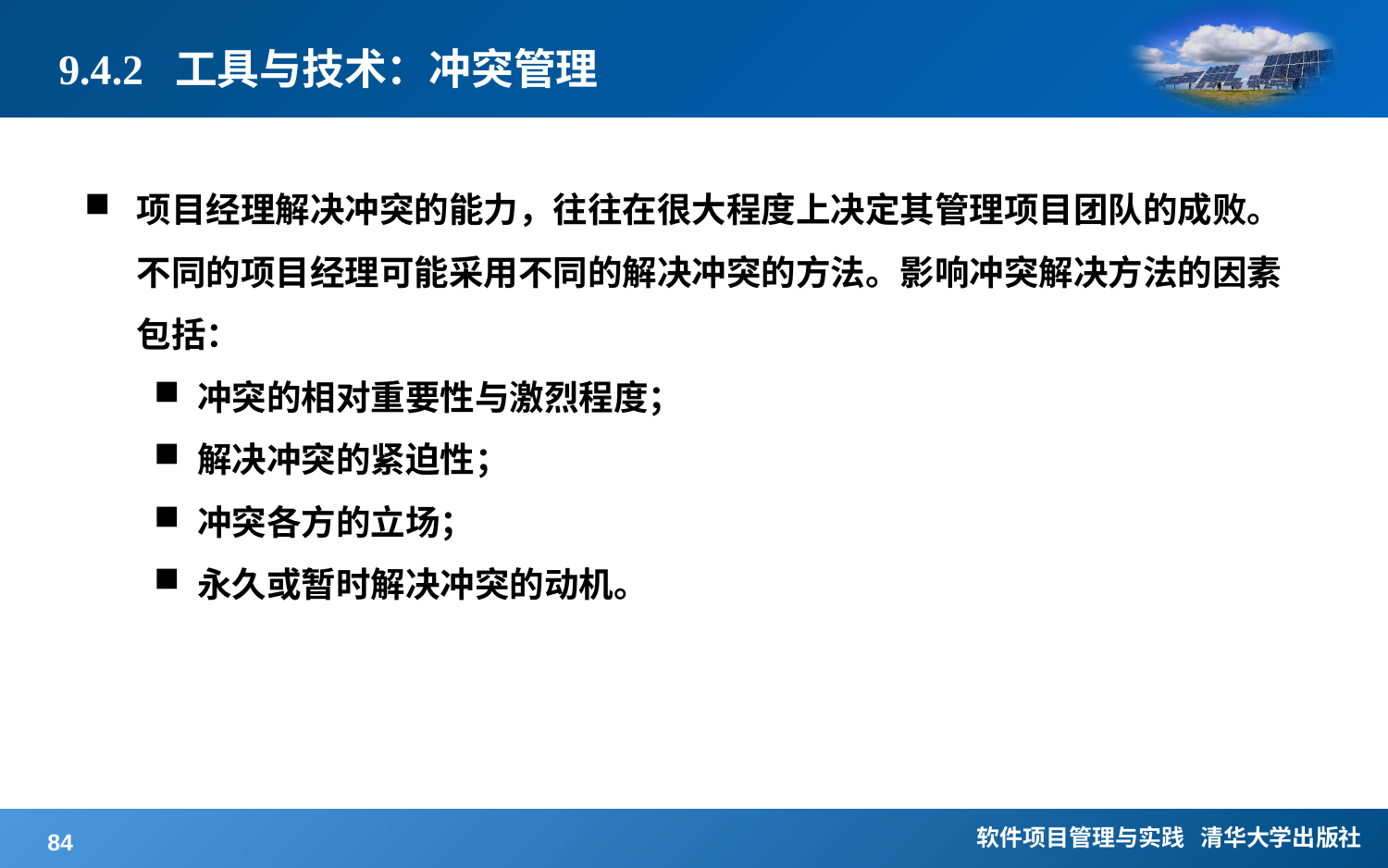

# 9.4.2  工具与技术：冲突管理
项目经理解决冲突的能力，往往在很大程度上决定其管理项目团队的成败。不同的项目经理可能采用不同的解决冲突的方法。影响冲突解决方法的因素包括：
冲突的相对重要性与激烈程度；
解决冲突的紧迫性；
冲突各方的立场；
永久或暂时解决冲突的动机。